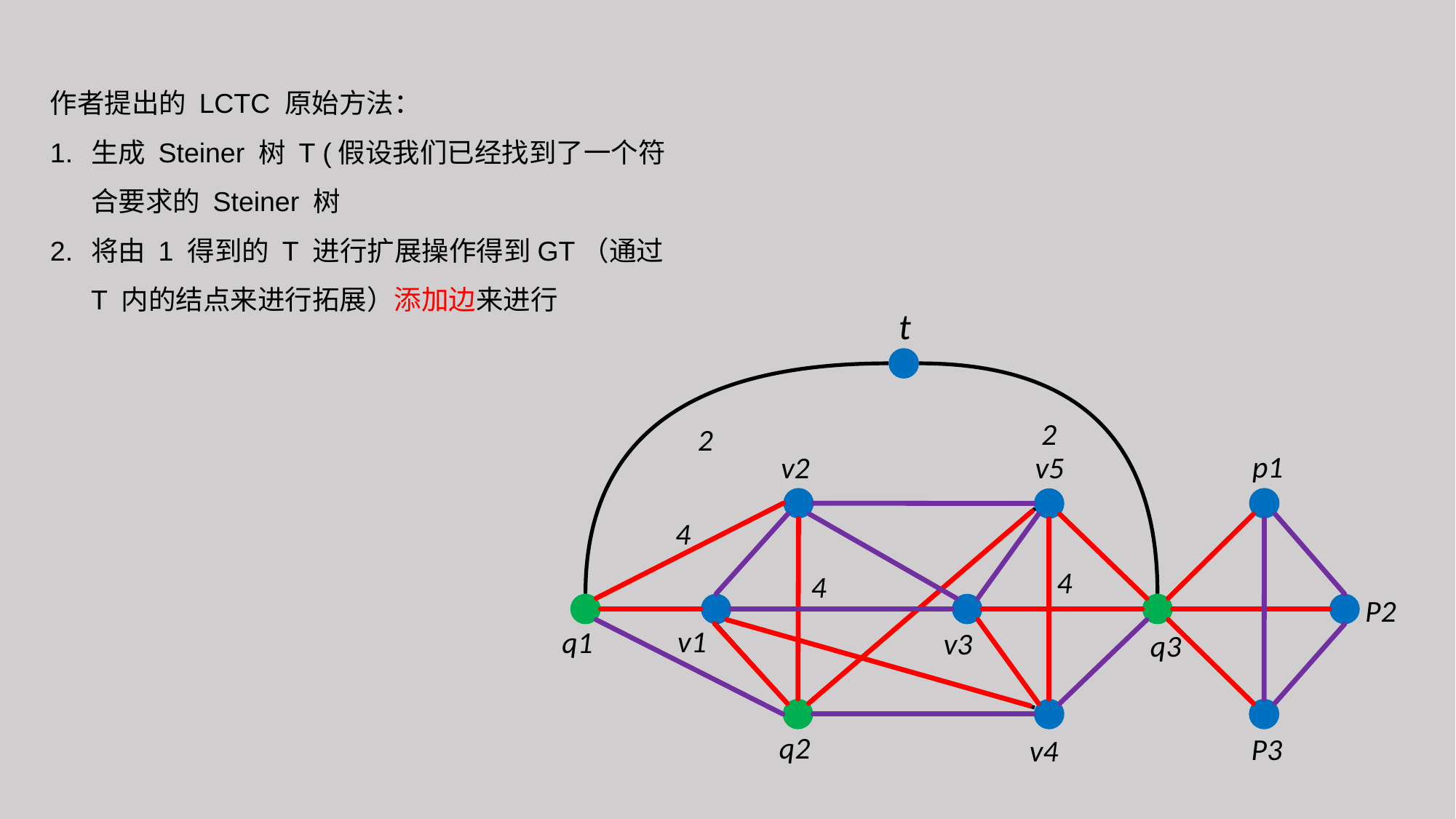

作者提出的 LCTC 原始方法：
生成 Steiner 树 T (假设我们已经找到了一个符合要求的 Steiner 树
将由 1 得到的 T 进行扩展操作得到GT（通过 T 内的结点来进行拓展）添加边来进行
t

2
2
p1
v2
v5

4
4
4
P2

v1
q1
v3
q3

q2
P3
v4